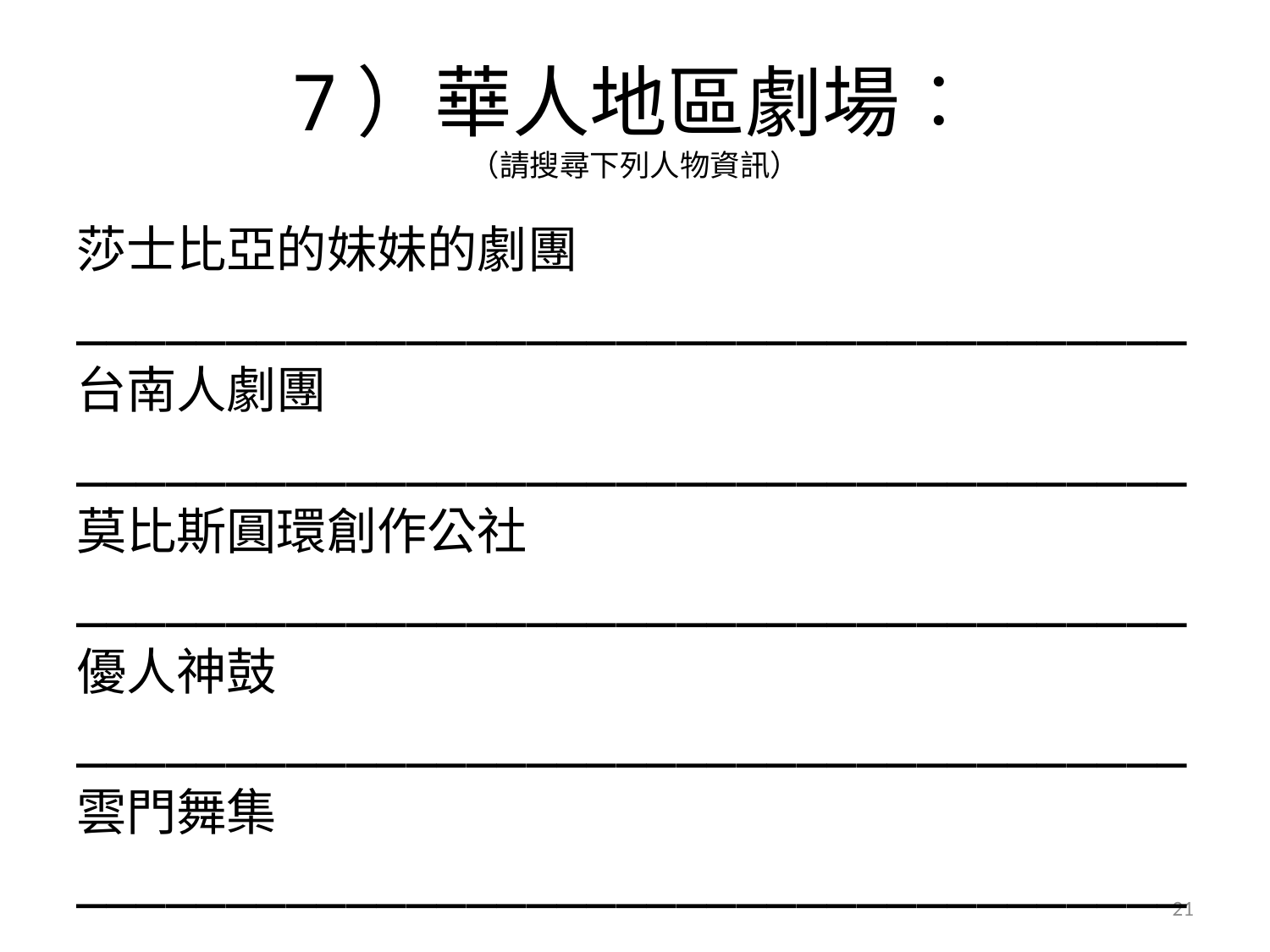

# 7）華人地區劇場︰ （請搜尋下列人物資訊）
莎士比亞的妹妹的劇團
_____________________________________
台南人劇團
_____________________________________
莫比斯圓環創作公社
_____________________________________
優人神鼓
_____________________________________
雲門舞集
_____________________________________
21